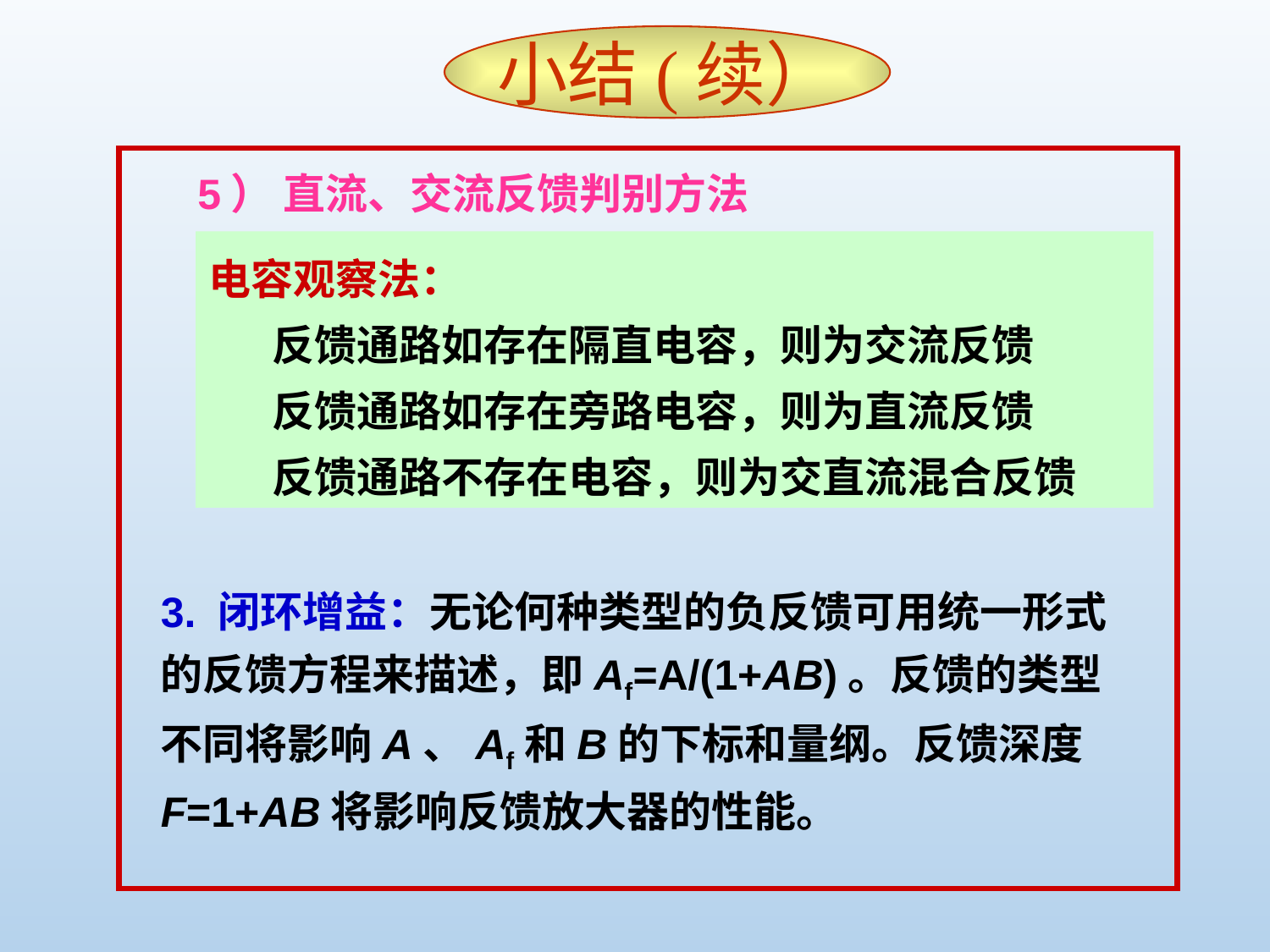

小结(续）

5） 直流、交流反馈判别方法
电容观察法：
反馈通路如存在隔直电容，则为交流反馈
反馈通路如存在旁路电容，则为直流反馈
反馈通路不存在电容，则为交直流混合反馈
3. 闭环增益：无论何种类型的负反馈可用统一形式的反馈方程来描述，即Af=A/(1+AB)。反馈的类型不同将影响A、Af和B的下标和量纲。反馈深度F=1+AB将影响反馈放大器的性能。